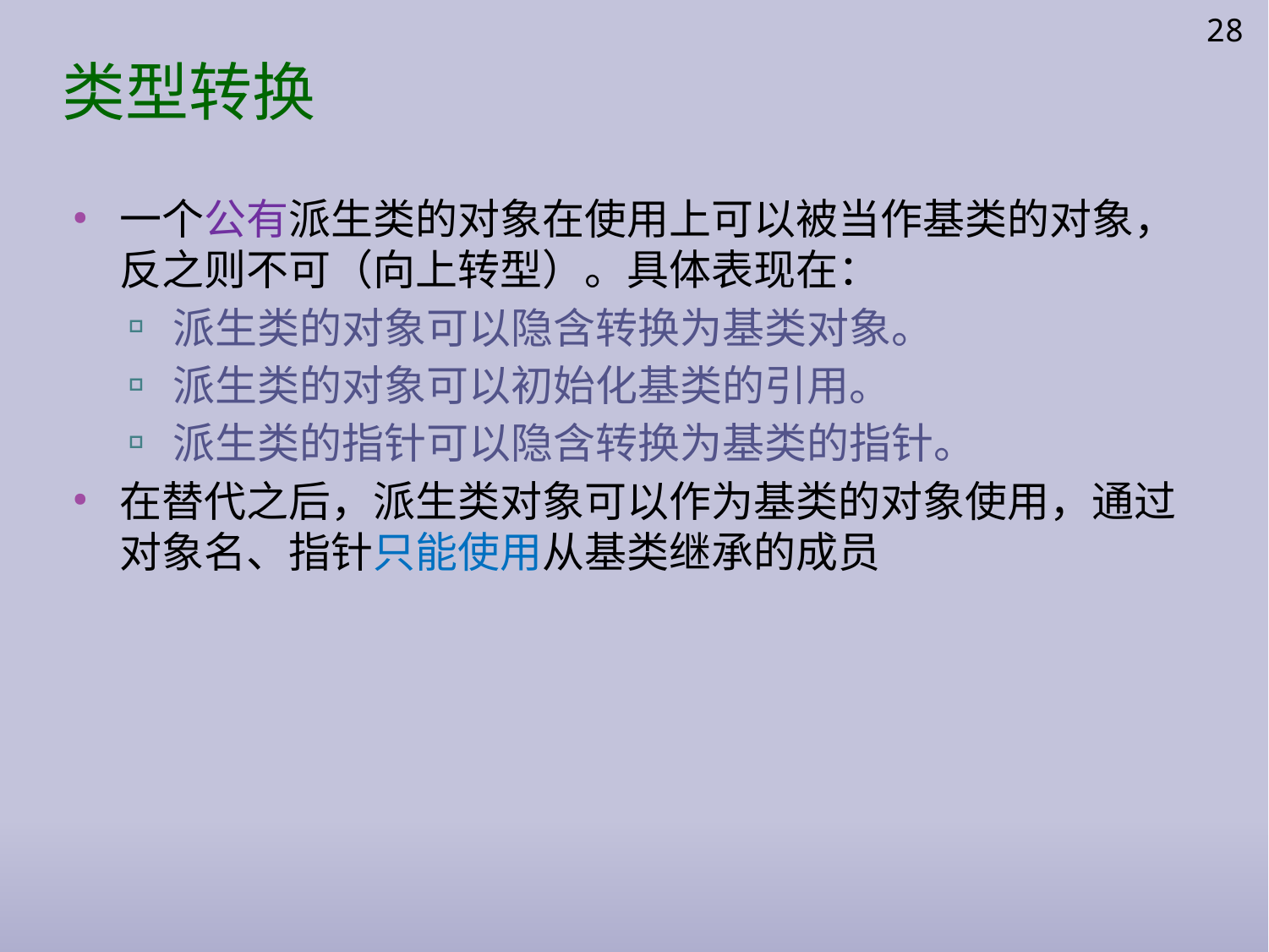

28
# 类型转换
一个公有派生类的对象在使用上可以被当作基类的对象，反之则不可（向上转型）。具体表现在：
派生类的对象可以隐含转换为基类对象。
派生类的对象可以初始化基类的引用。
派生类的指针可以隐含转换为基类的指针。
在替代之后，派生类对象可以作为基类的对象使用，通过对象名、指针只能使用从基类继承的成员